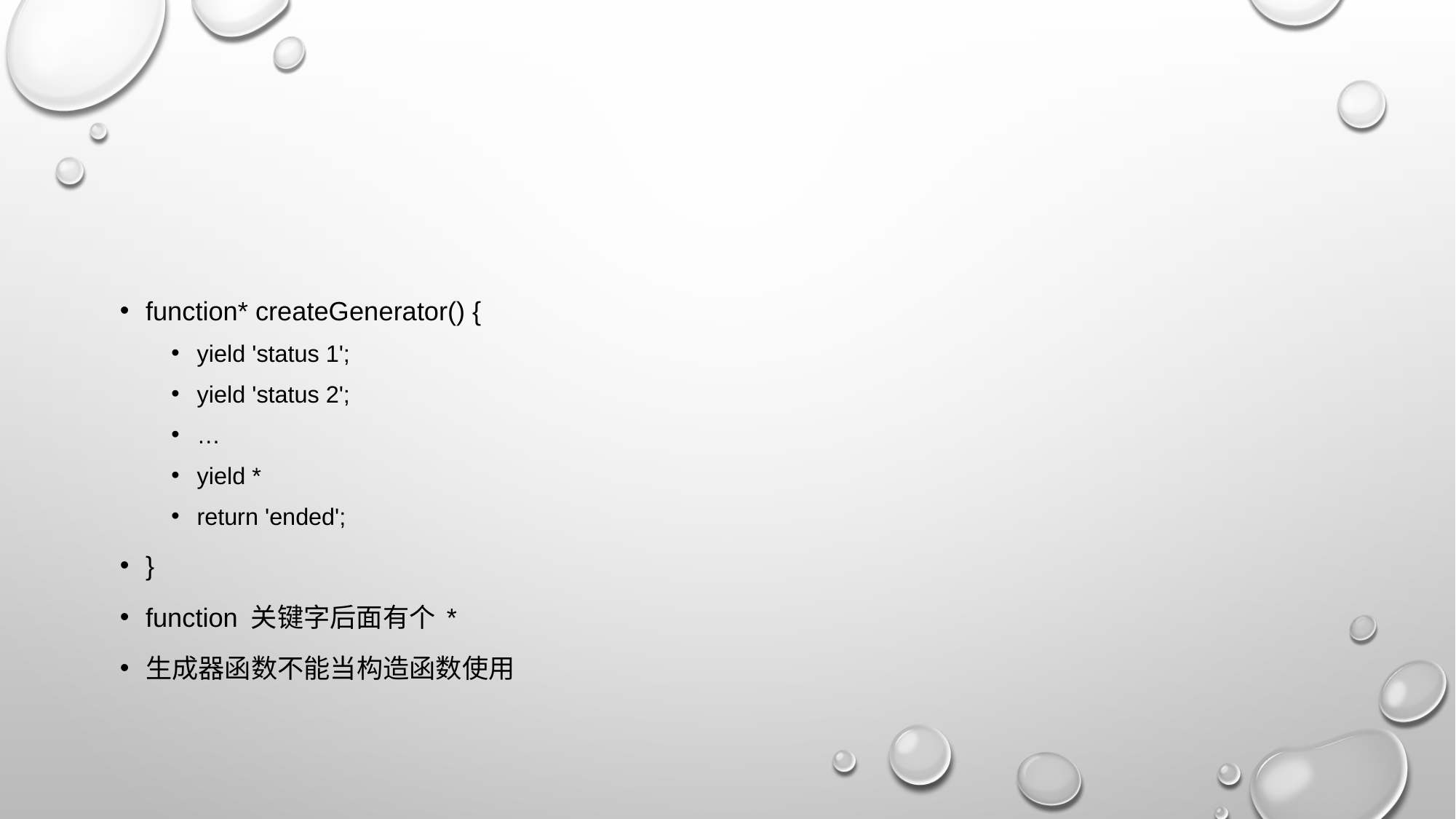

function* createGenerator() {
yield 'status 1';
yield 'status 2';
…
yield *
return 'ended';
}
function 关键字后面有个 *
生成器函数不能当构造函数使用